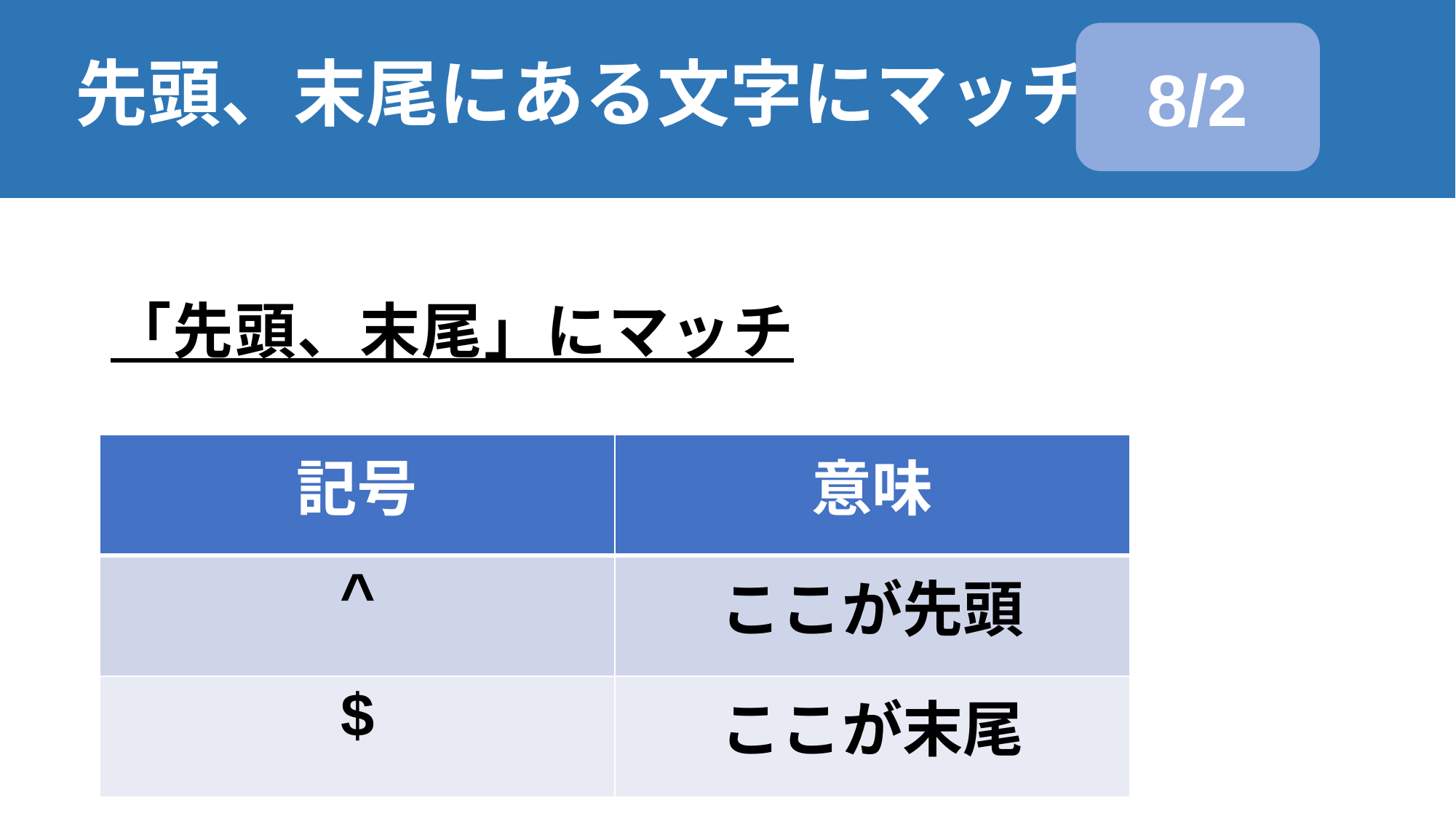

# 先頭、末尾にある文字にマッチ
8/2
「先頭、末尾」にマッチ

| 記号 | 意味 |
| --- | --- |
| ^ | ここが先頭 |
| $ | ここが末尾 |